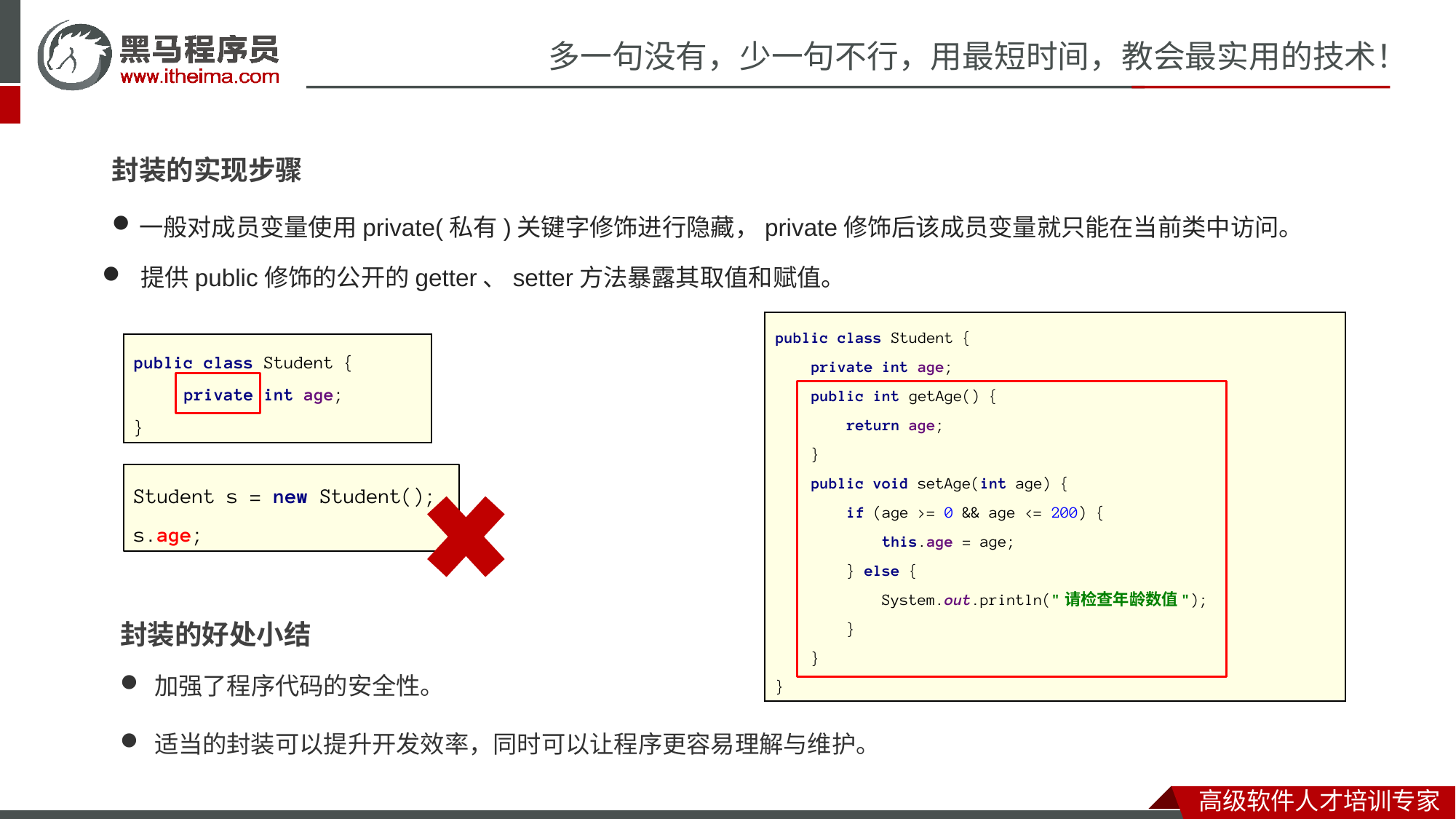

封装的实现步骤
一般对成员变量使用private(私有)关键字修饰进行隐藏，private修饰后该成员变量就只能在当前类中访问。
 提供public修饰的公开的getter、setter方法暴露其取值和赋值。
public class Student {
    private int age;
    public int getAge() {
        return age;
    }
    public void setAge(int age) {
        if (age >= 0 && age <= 200) {
            this.age = age;
        } else {
            System.out.println("请检查年龄数值");
        }
    }
}
public class Student {
     private int age;
}

Student s = new Student();
s.age;

封装的好处小结
加强了程序代码的安全性。
适当的封装可以提升开发效率，同时可以让程序更容易理解与维护。